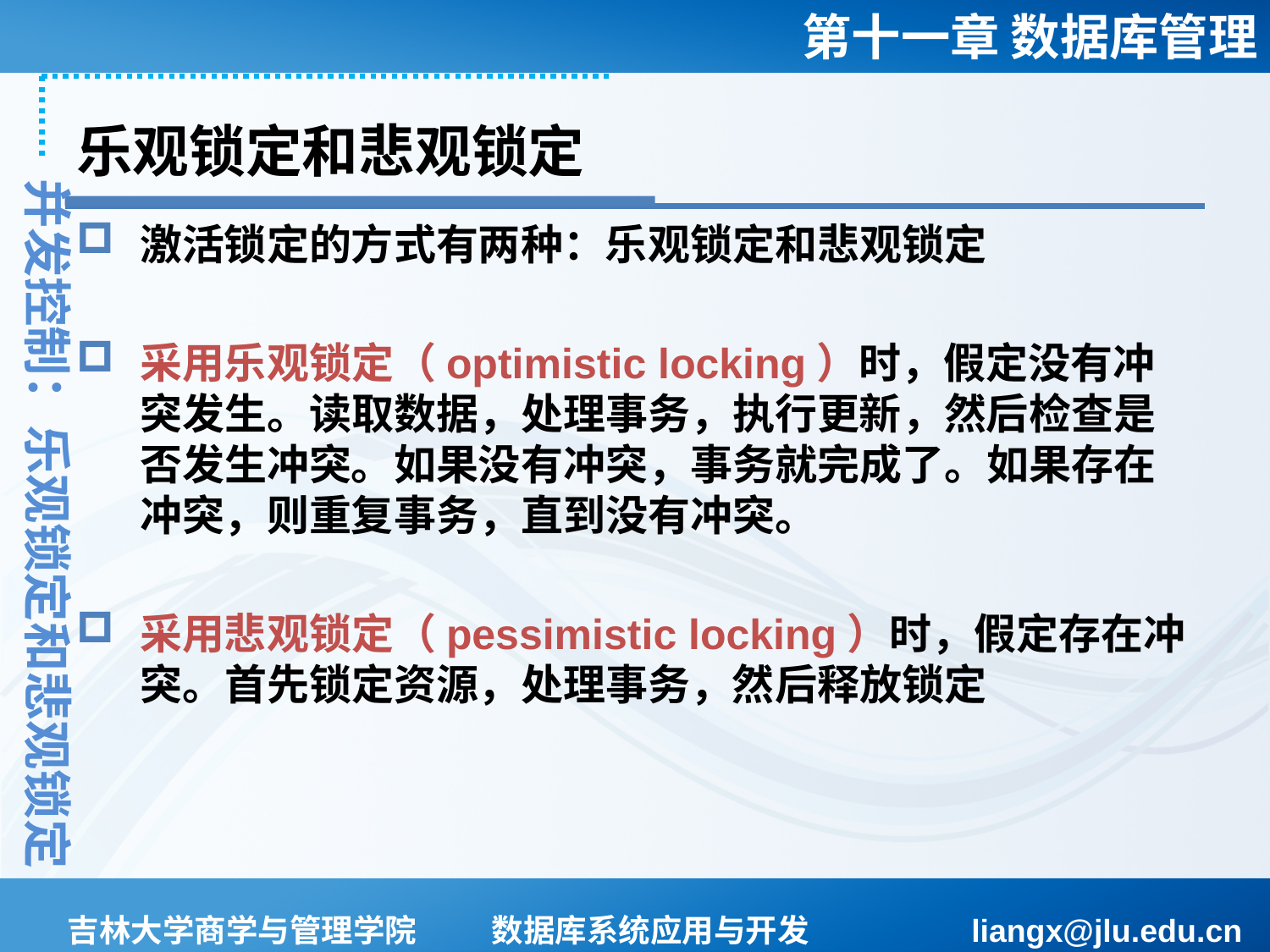

# 乐观锁定和悲观锁定
并发控制：乐观锁定和悲观锁定
激活锁定的方式有两种：乐观锁定和悲观锁定

采用乐观锁定（optimistic locking）时，假定没有冲突发生。读取数据，处理事务，执行更新，然后检查是否发生冲突。如果没有冲突，事务就完成了。如果存在冲突，则重复事务，直到没有冲突。

采用悲观锁定（pessimistic locking）时，假定存在冲突。首先锁定资源，处理事务，然后释放锁定